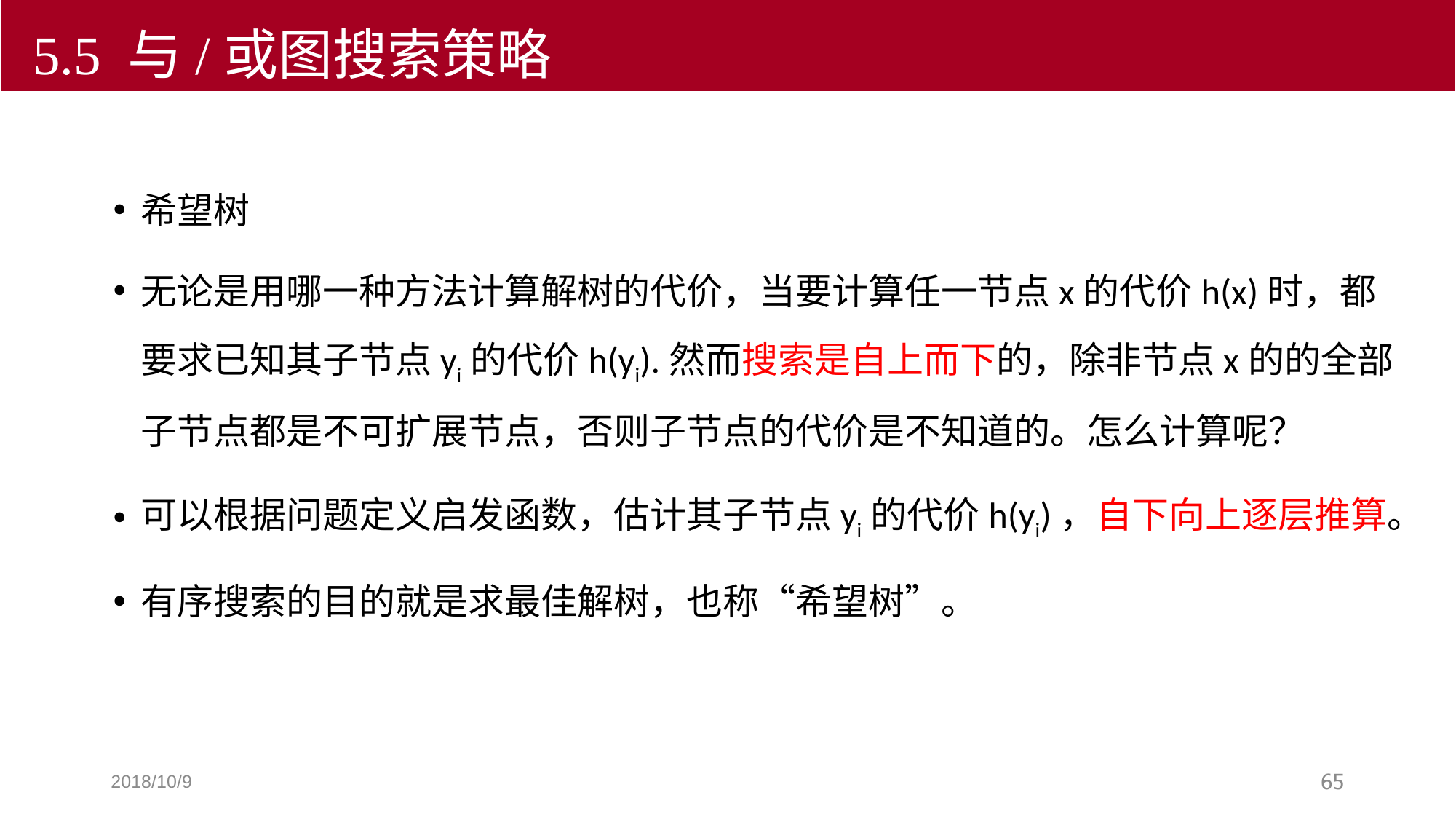

5.5 与/或图搜索策略
希望树
无论是用哪一种方法计算解树的代价，当要计算任一节点x的代价h(x)时，都要求已知其子节点yi的代价h(yi).然而搜索是自上而下的，除非节点x的的全部子节点都是不可扩展节点，否则子节点的代价是不知道的。怎么计算呢？
可以根据问题定义启发函数，估计其子节点yi的代价h(yi)，自下向上逐层推算。
有序搜索的目的就是求最佳解树，也称“希望树”。
2018/10/9
65